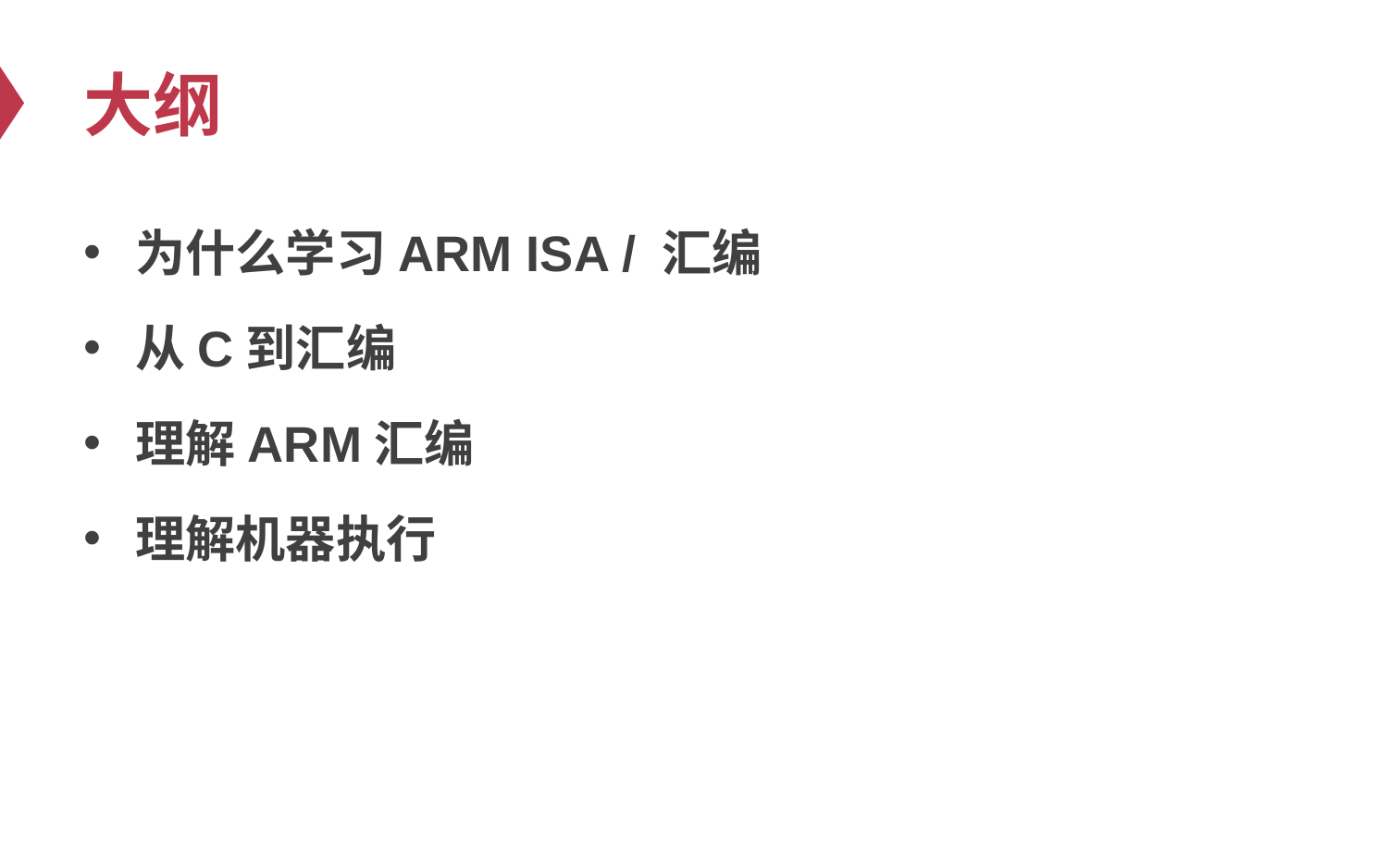

# 大纲
为什么学习ARM ISA / 汇编
从C到汇编
理解ARM汇编
理解机器执行